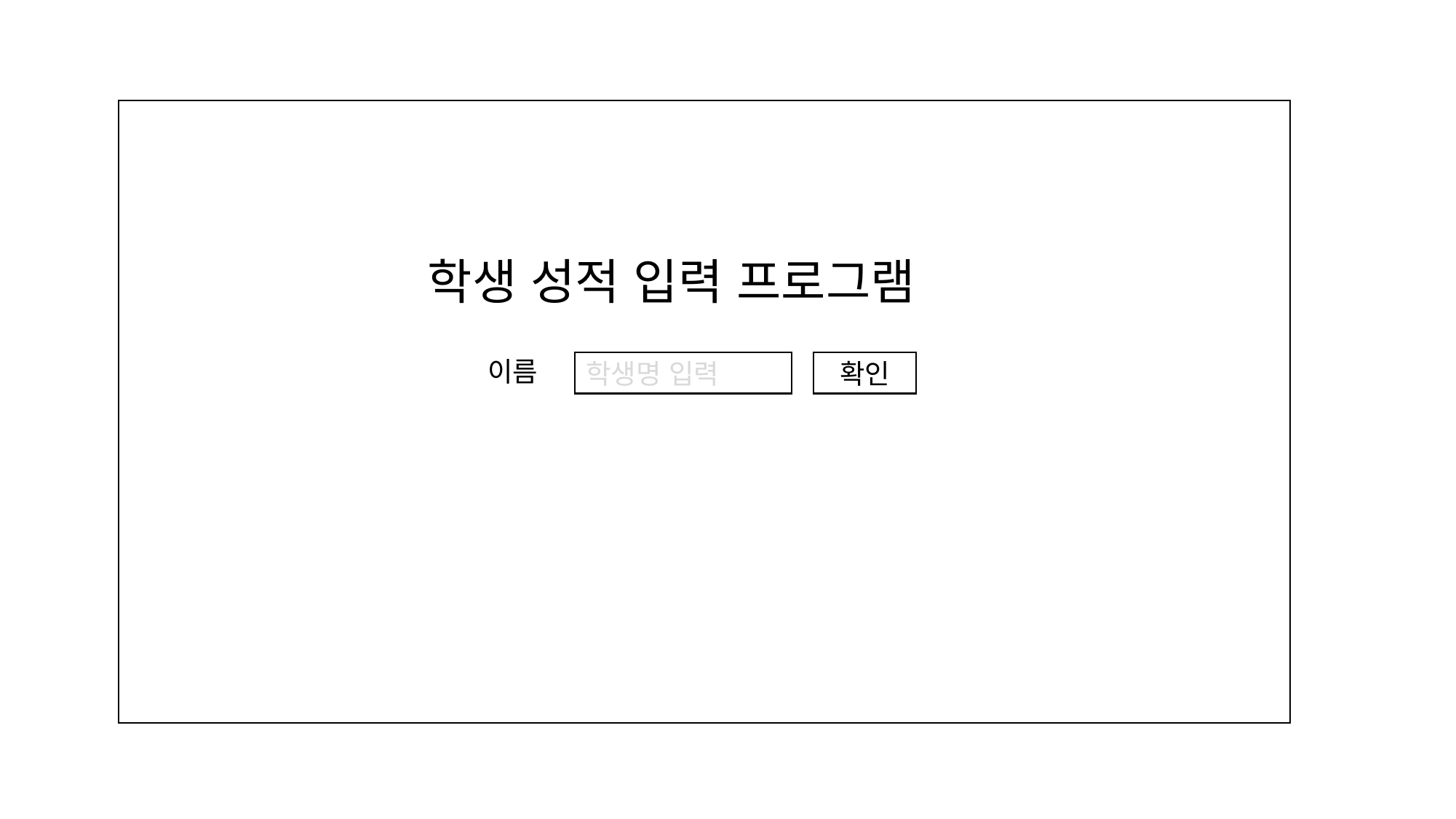

학생 성적 입력 프로그램
이름
학생명 입력
확인